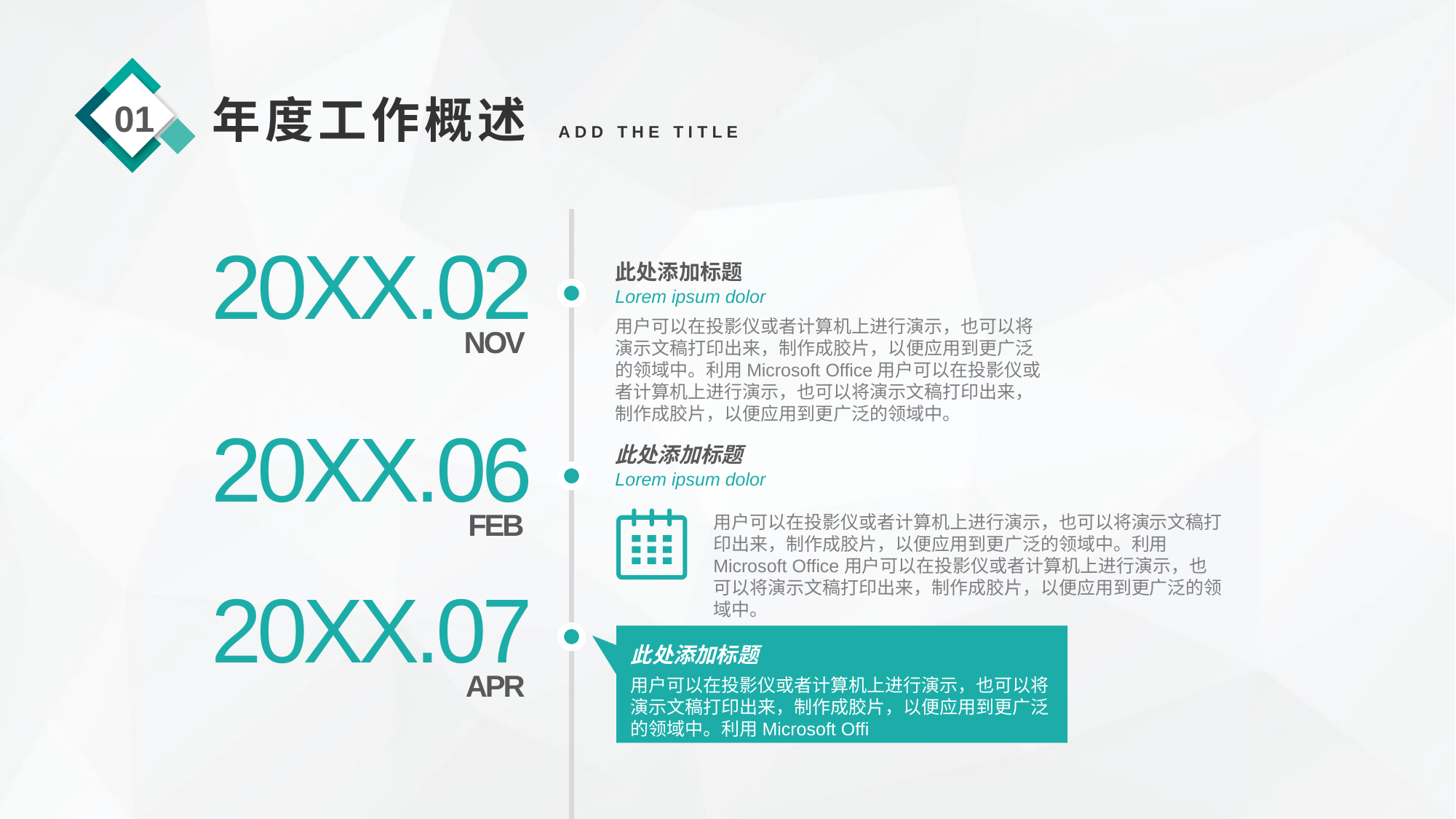

01
年度工作概述 ADD THE TITLE
20XX.02
NOV
此处添加标题
Lorem ipsum dolor
用户可以在投影仪或者计算机上进行演示，也可以将演示文稿打印出来，制作成胶片，以便应用到更广泛的领域中。利用Microsoft Office用户可以在投影仪或者计算机上进行演示，也可以将演示文稿打印出来，制作成胶片，以便应用到更广泛的领域中。

20XX.06
FEB
此处添加标题
Lorem ipsum dolor
用户可以在投影仪或者计算机上进行演示，也可以将演示文稿打印出来，制作成胶片，以便应用到更广泛的领域中。利用Microsoft Office用户可以在投影仪或者计算机上进行演示，也可以将演示文稿打印出来，制作成胶片，以便应用到更广泛的领域中。

20XX.07
APR

此处添加标题
用户可以在投影仪或者计算机上进行演示，也可以将演示文稿打印出来，制作成胶片，以便应用到更广泛的领域中。利用Microsoft Offi